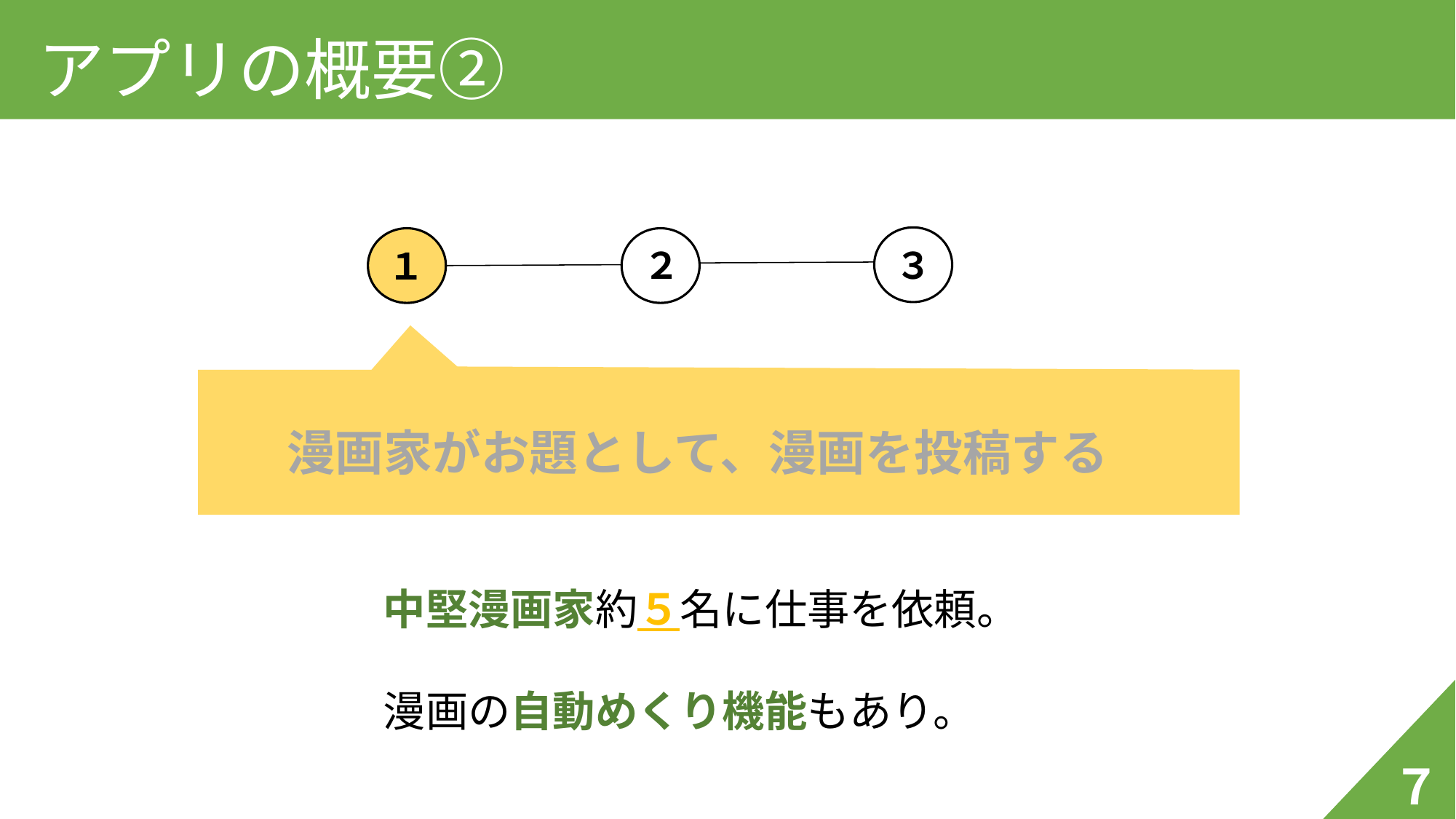

アプリの概要②

２
３
１

漫画家がお題として、漫画を投稿する
中堅漫画家約５名に仕事を依頼。

漫画の自動めくり機能もあり。

７